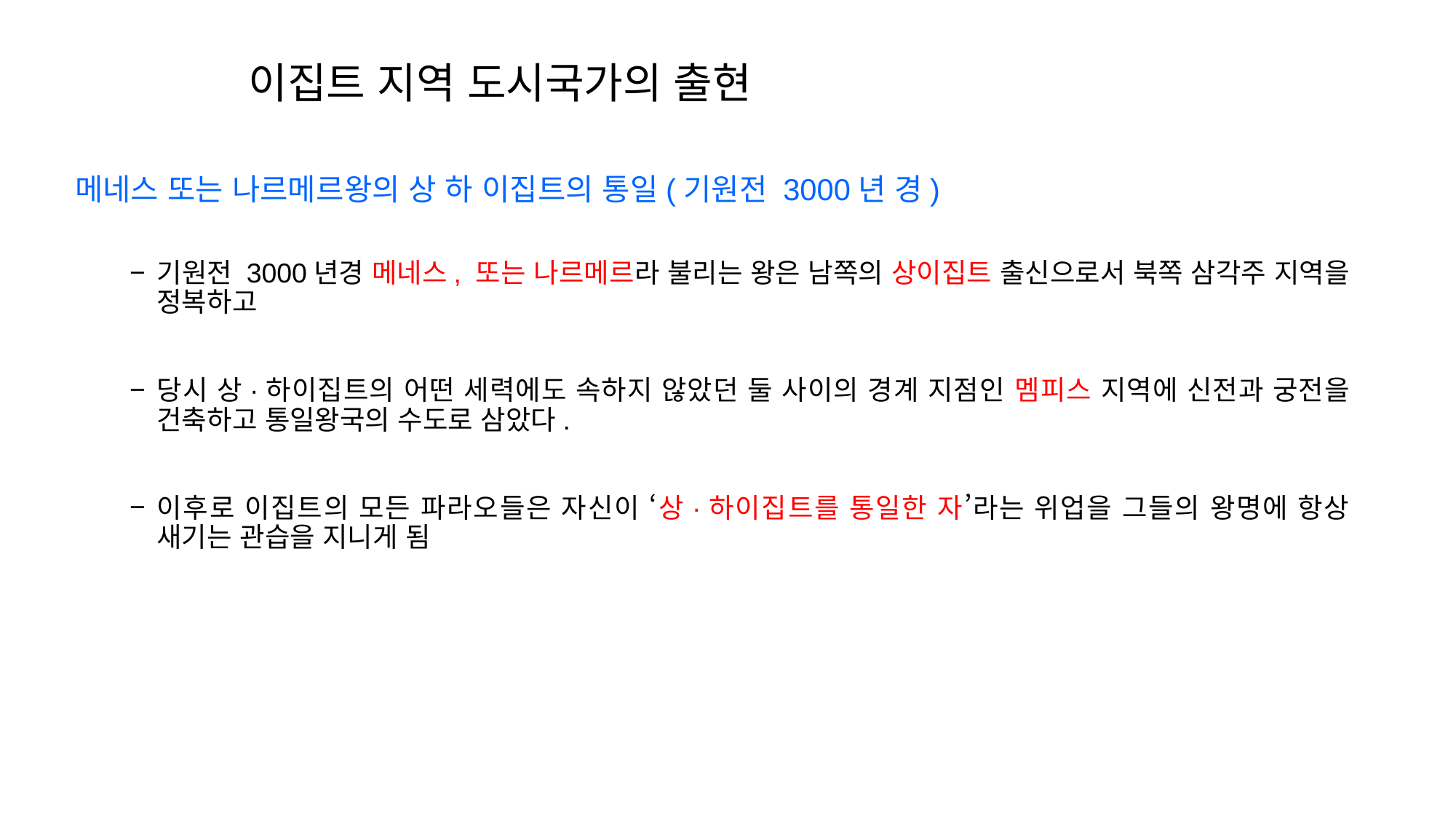

이집트 지역 도시국가의 출현
메네스 또는 나르메르왕의 상 하 이집트의 통일(기원전 3000년 경)

기원전 3000년경 메네스, 또는 나르메르라 불리는 왕은 남쪽의 상이집트 출신으로서 북쪽 삼각주 지역을 정복하고

당시 상·하이집트의 어떤 세력에도 속하지 않았던 둘 사이의 경계 지점인 멤피스 지역에 신전과 궁전을 건축하고 통일왕국의 수도로 삼았다.

이후로 이집트의 모든 파라오들은 자신이 ‘상·하이집트를 통일한 자’라는 위업을 그들의 왕명에 항상 새기는 관습을 지니게 됨